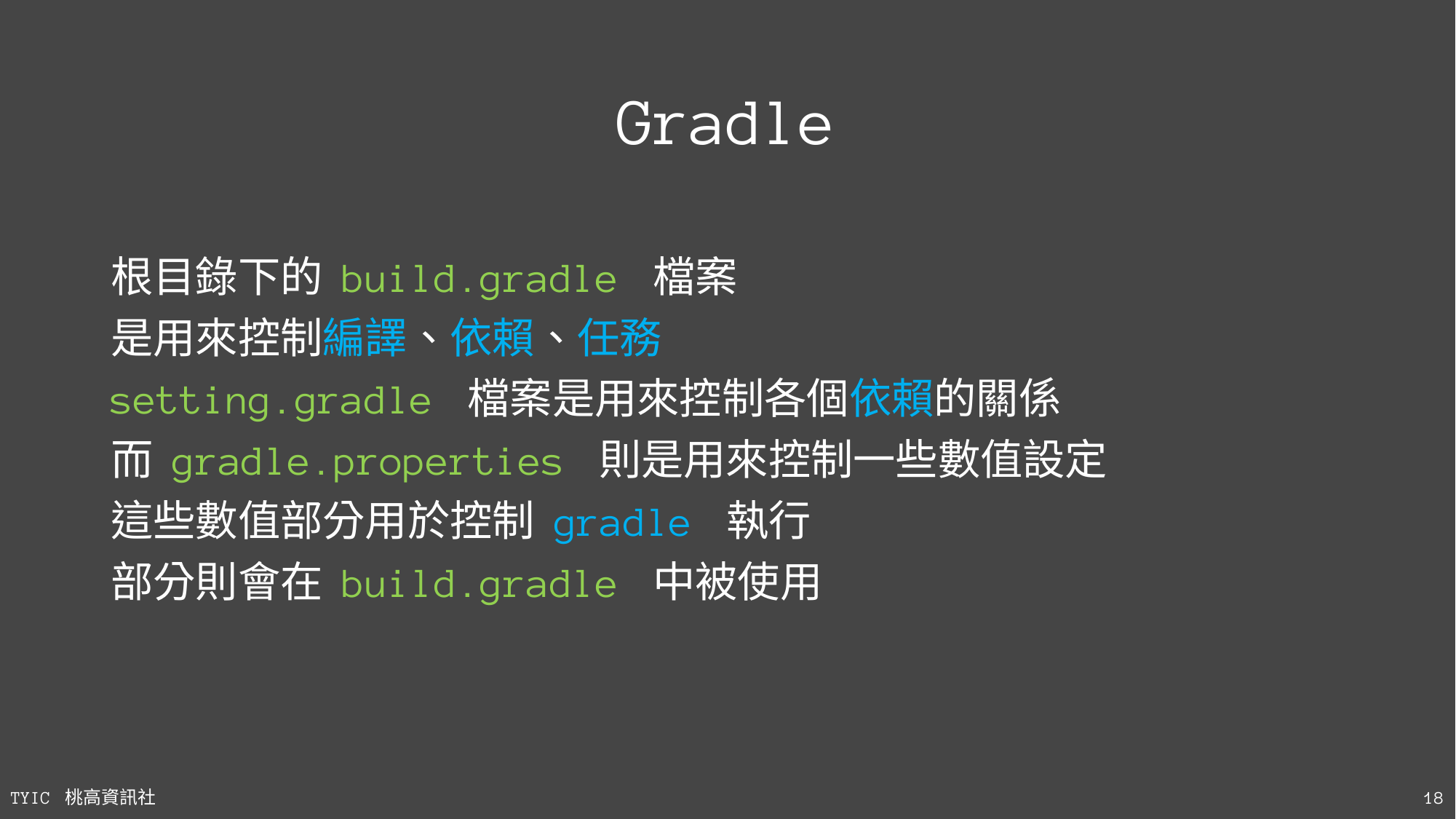

# Gradle
根目錄下的 build.gradle 檔案
是用來控制編譯、依賴、任務
setting.gradle 檔案是用來控制各個依賴的關係
而 gradle.properties 則是用來控制一些數值設定
這些數值部分用於控制 gradle 執行
部分則會在 build.gradle 中被使用